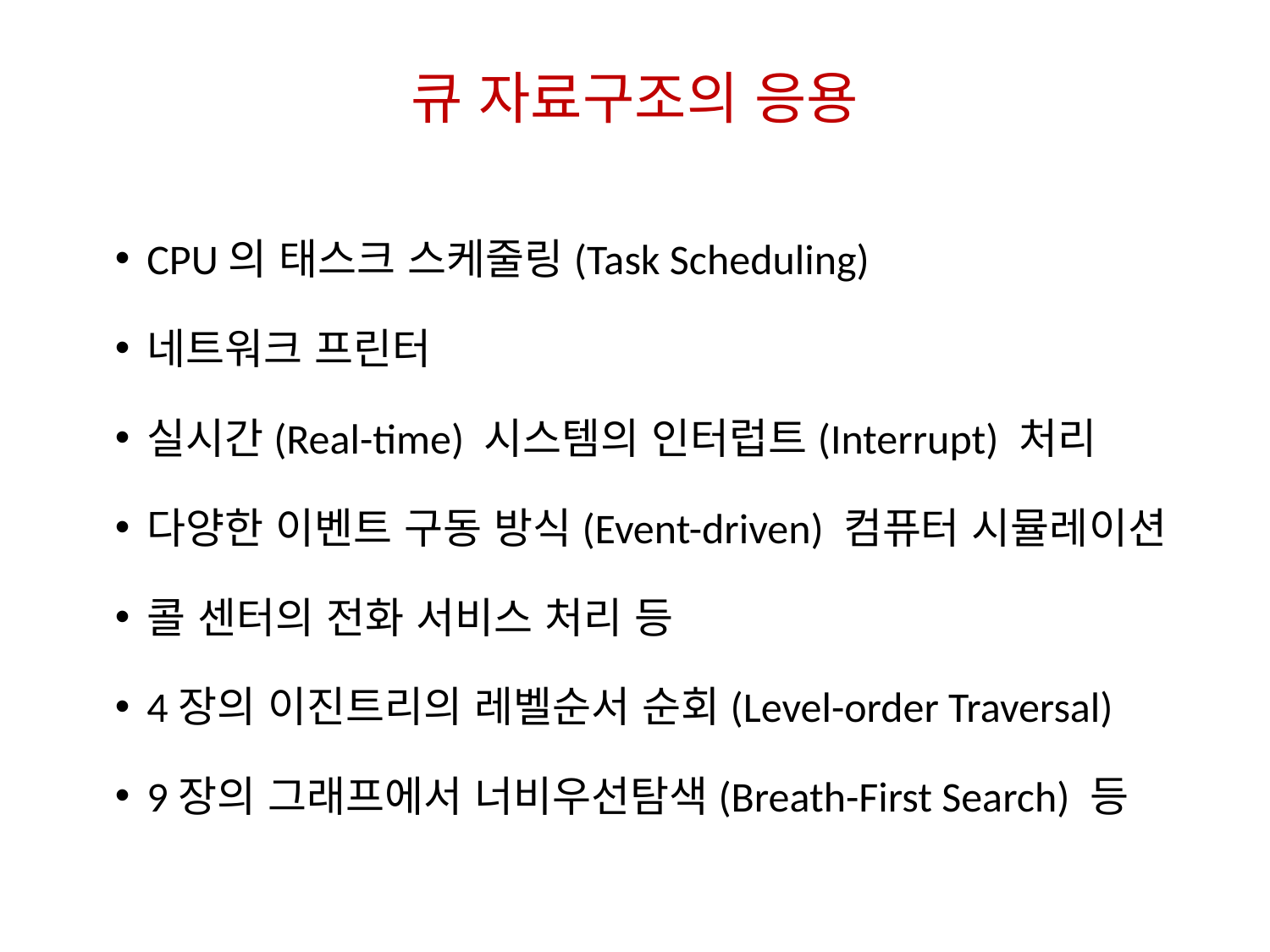

# 큐 자료구조의 응용
CPU의 태스크 스케줄링(Task Scheduling)
네트워크 프린터
실시간(Real-time) 시스템의 인터럽트(Interrupt) 처리
다양한 이벤트 구동 방식(Event-driven) 컴퓨터 시뮬레이션
콜 센터의 전화 서비스 처리 등
4장의 이진트리의 레벨순서 순회(Level-order Traversal)
9장의 그래프에서 너비우선탐색(Breath-First Search) 등